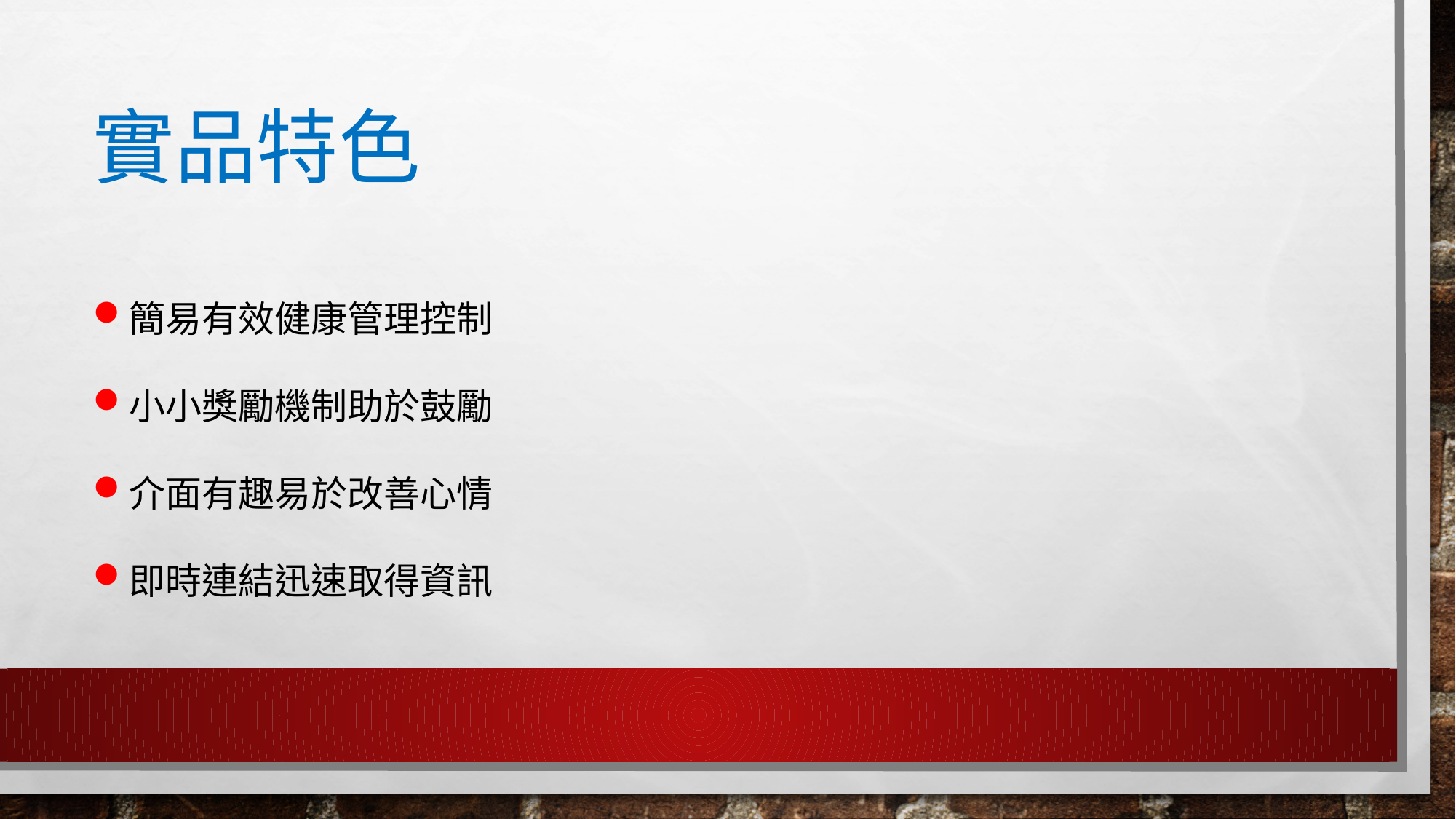

# 實品特色
簡易有效健康管理控制
小小獎勵機制助於鼓勵
介面有趣易於改善心情
即時連結迅速取得資訊